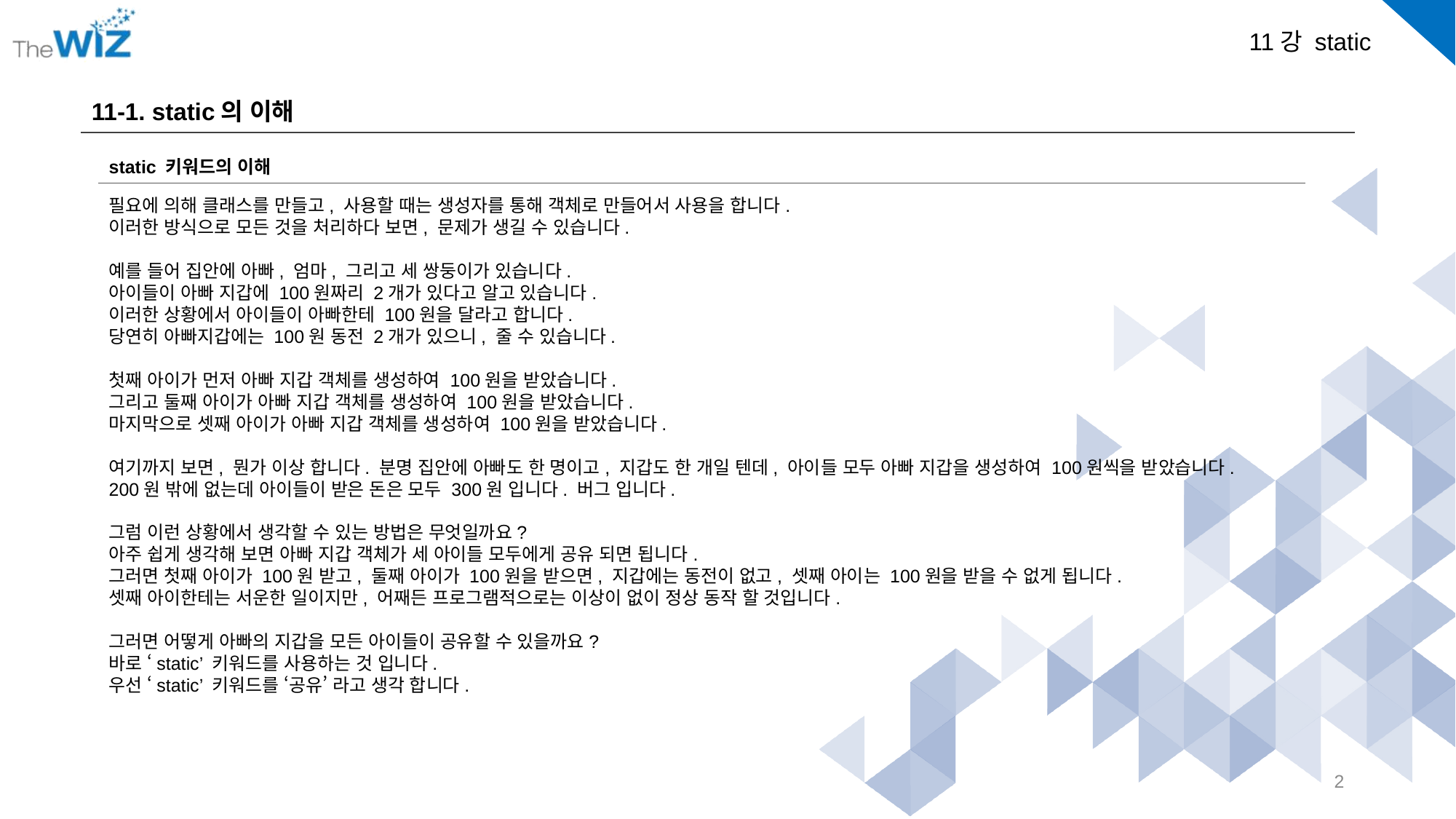

11-1. static의 이해
static 키워드의 이해
필요에 의해 클래스를 만들고, 사용할 때는 생성자를 통해 객체로 만들어서 사용을 합니다.
이러한 방식으로 모든 것을 처리하다 보면, 문제가 생길 수 있습니다.

예를 들어 집안에 아빠, 엄마, 그리고 세 쌍둥이가 있습니다.
아이들이 아빠 지갑에 100원짜리 2개가 있다고 알고 있습니다.
이러한 상황에서 아이들이 아빠한테 100원을 달라고 합니다.
당연히 아빠지갑에는 100원 동전 2개가 있으니, 줄 수 있습니다.

첫째 아이가 먼저 아빠 지갑 객체를 생성하여 100원을 받았습니다.
그리고 둘째 아이가 아빠 지갑 객체를 생성하여 100원을 받았습니다.
마지막으로 셋째 아이가 아빠 지갑 객체를 생성하여 100원을 받았습니다.

여기까지 보면, 뭔가 이상 합니다. 분명 집안에 아빠도 한 명이고, 지갑도 한 개일 텐데, 아이들 모두 아빠 지갑을 생성하여 100원씩을 받았습니다.
200원 밖에 없는데 아이들이 받은 돈은 모두 300원 입니다. 버그 입니다.

그럼 이런 상황에서 생각할 수 있는 방법은 무엇일까요?
아주 쉽게 생각해 보면 아빠 지갑 객체가 세 아이들 모두에게 공유 되면 됩니다.
그러면 첫째 아이가 100원 받고, 둘째 아이가 100원을 받으면, 지갑에는 동전이 없고, 셋째 아이는 100원을 받을 수 없게 됩니다.
셋째 아이한테는 서운한 일이지만, 어째든 프로그램적으로는 이상이 없이 정상 동작 할 것입니다.

그러면 어떻게 아빠의 지갑을 모든 아이들이 공유할 수 있을까요?
바로 ‘static’ 키워드를 사용하는 것 입니다.
우선 ‘static’ 키워드를 ‘공유’ 라고 생각 합니다.

2